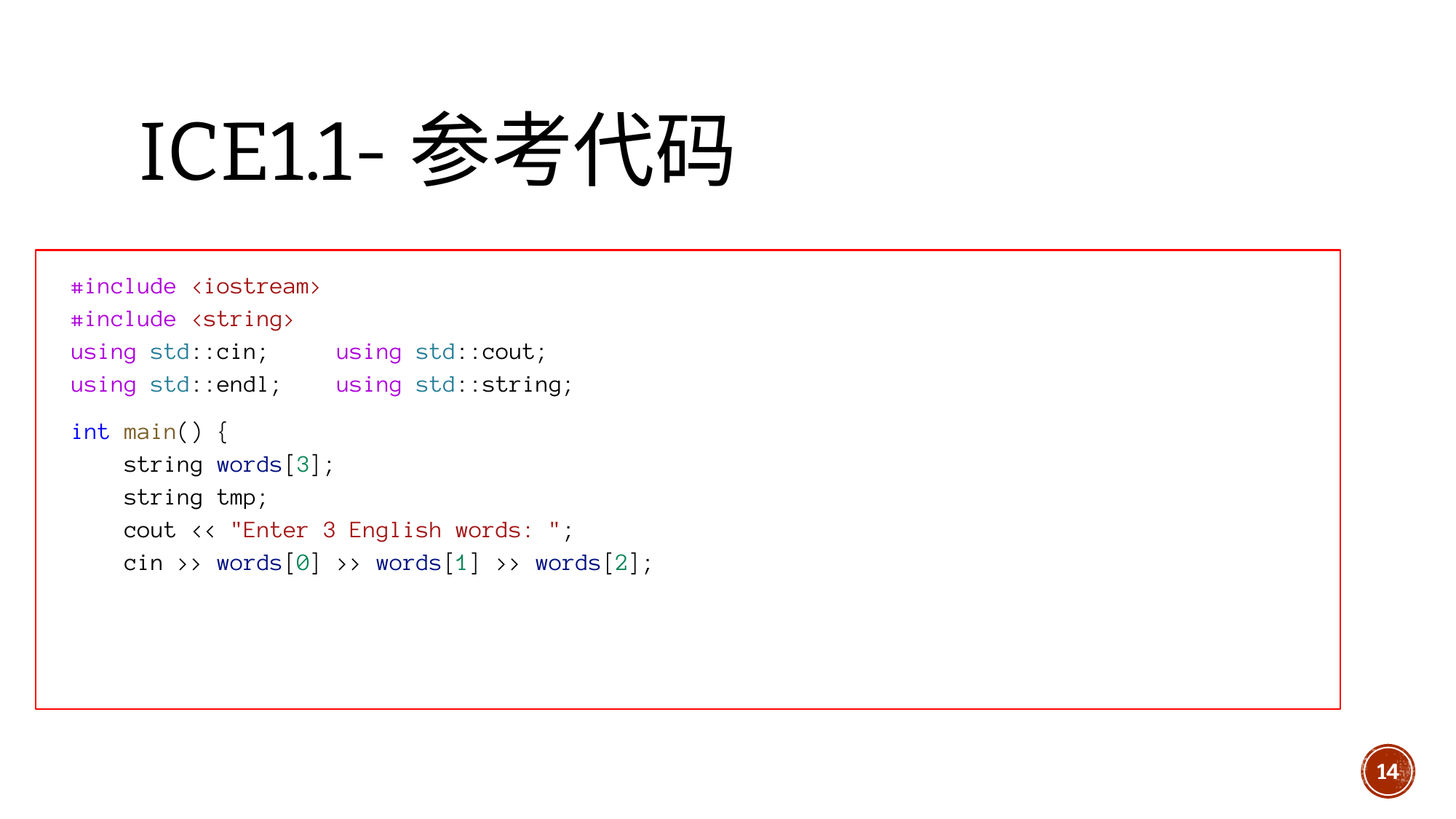

# ICE1.1-参考代码

#include <iostream>
#include <string>
using std::cin;     using std::cout;
using std::endl;    using std::string;
int main() {
    string words[3];
    string tmp;
    cout << "Enter 3 English words: ";
    cin >> words[0] >> words[1] >> words[2];

14